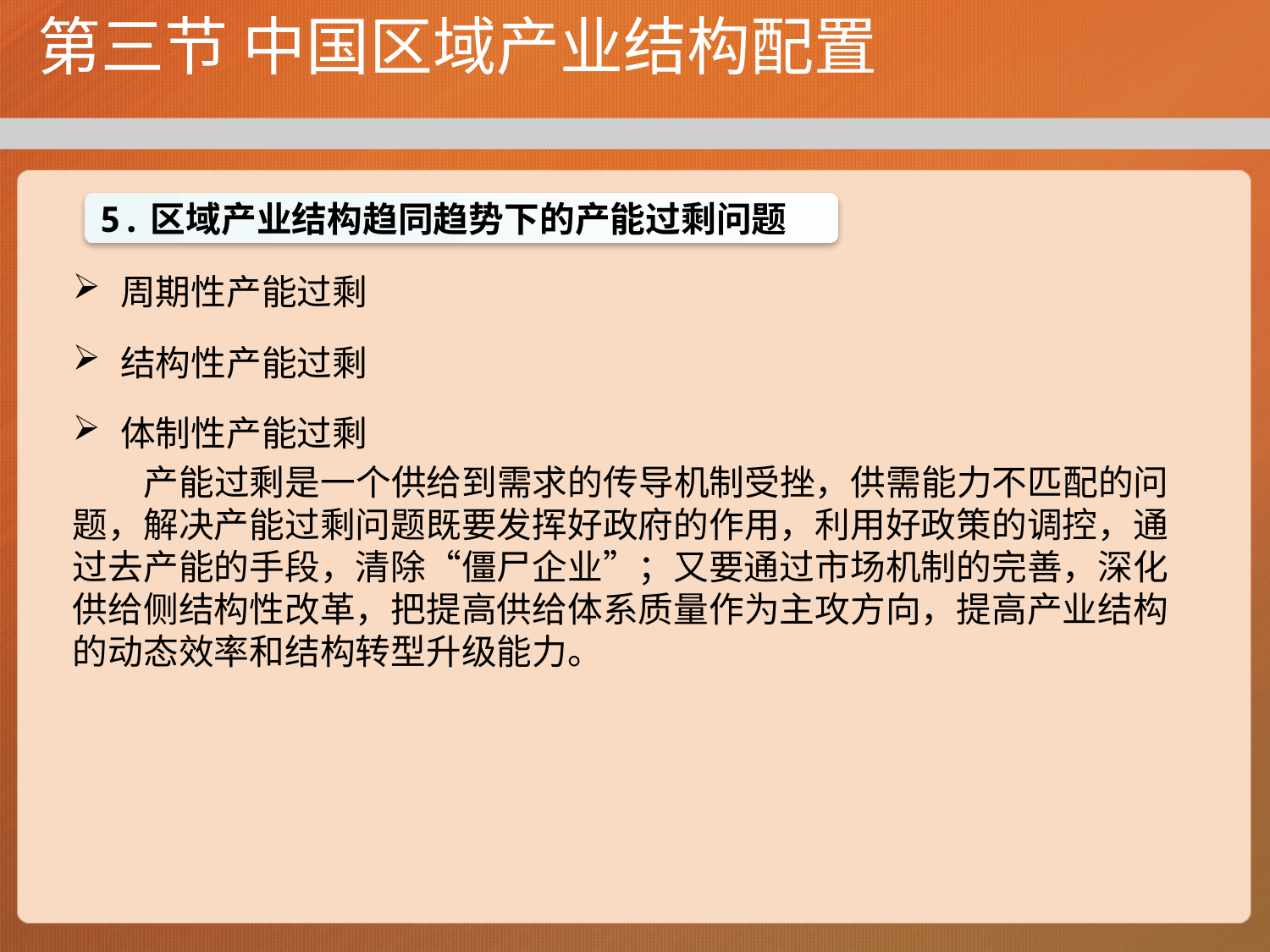

# 第三节 中国区域产业结构配置

周期性产能过剩
结构性产能过剩
体制性产能过剩
        产能过剩是一个供给到需求的传导机制受挫，供需能力不匹配的问题，解决产能过剩问题既要发挥好政府的作用，利用好政策的调控，通过去产能的手段，清除“僵尸企业”；又要通过市场机制的完善，深化供给侧结构性改革，把提高供给体系质量作为主攻方向，提高产业结构的动态效率和结构转型升级能力。
5.区域产业结构趋同趋势下的产能过剩问题